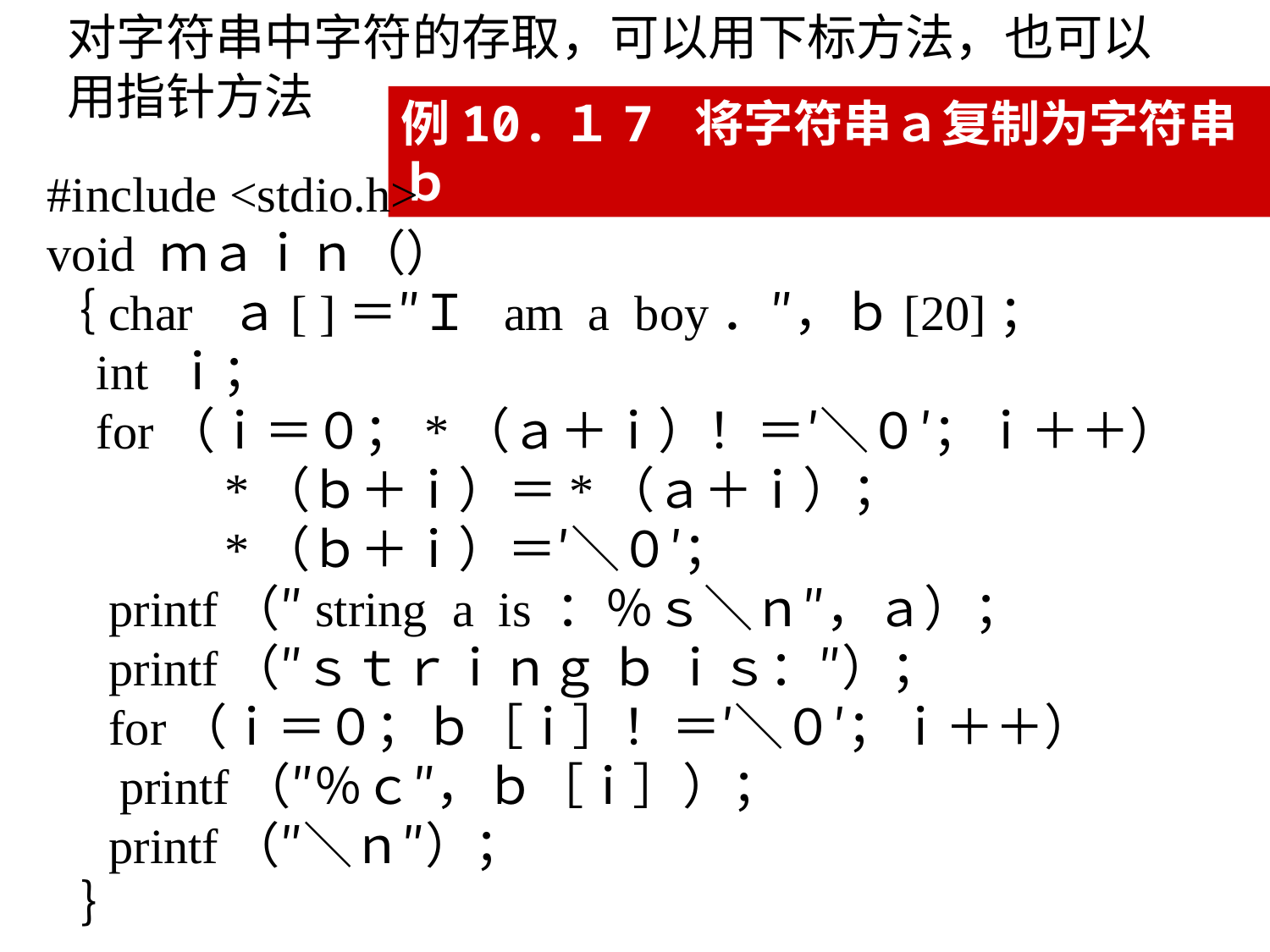

对字符串中字符的存取，可以用下标方法，也可以用指针方法
例10.１7 将字符串ａ复制为字符串ｂ
#include <stdio.h>
void ｍａｉｎ（）
｛char  ａ[ ]＝″Ｉ  am  a  boy．″，ｂ[20]；
    int ｉ；
    for（ｉ＝０；*（ａ＋ｉ）！＝′＼０′；ｉ＋＋）
     　　*（ｂ＋ｉ）＝*（ａ＋ｉ）；
  　   　*（ｂ＋ｉ）＝′＼０′；
     printf（″string  a  is ：％ｓ＼ｎ″，ａ）；
     printf（″ｓｔｒｉｎｇ ｂ ｉｓ：″）；
     for（ｉ＝０；ｂ［ｉ］！＝′＼０′；ｉ＋＋）
　 printf（″％ｃ″，ｂ［ｉ］）；
     printf（″＼ｎ″）；
  ｝